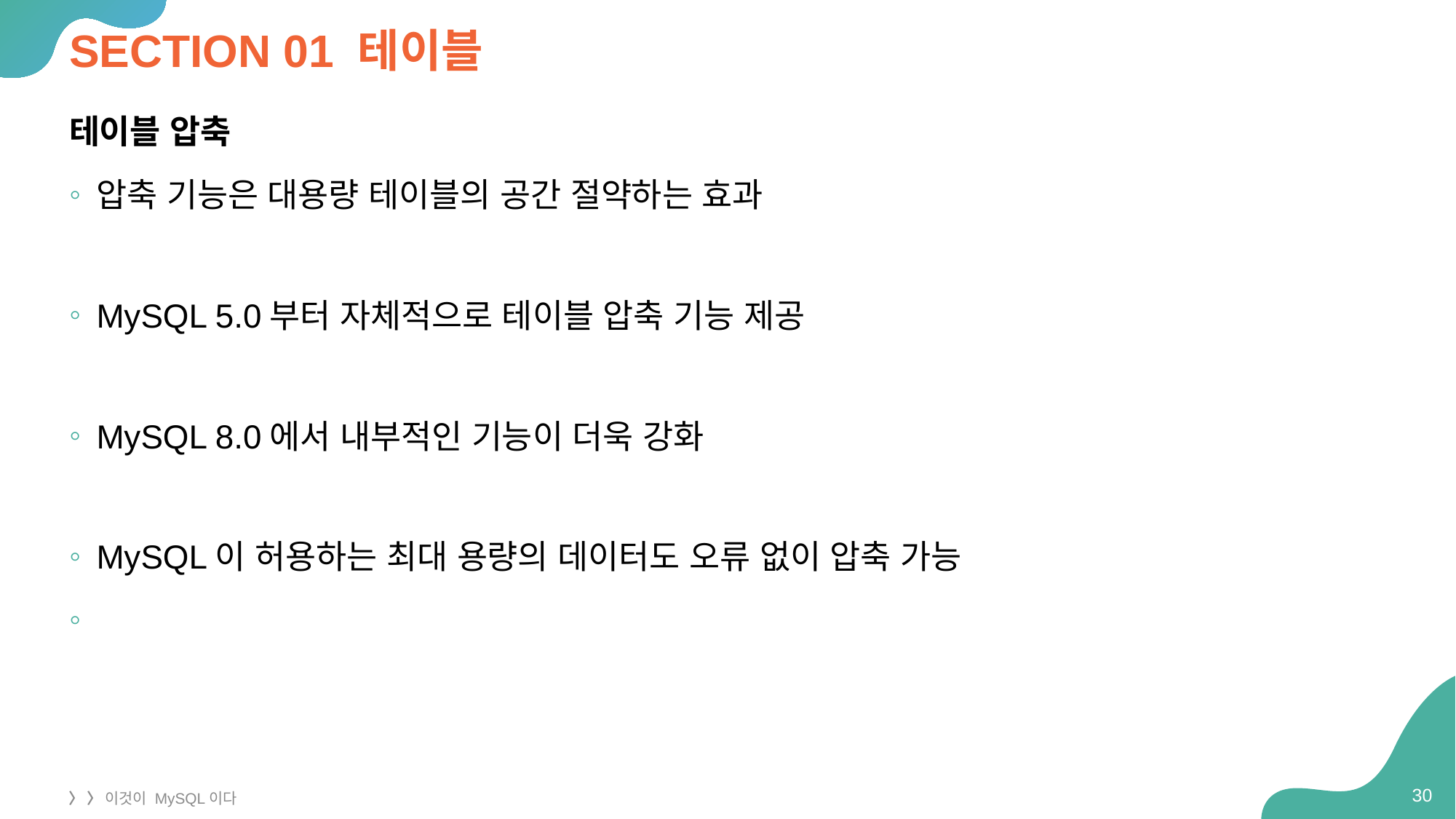

# SECTION 01 테이블
테이블 압축
압축 기능은 대용량 테이블의 공간 절약하는 효과

MySQL 5.0부터 자체적으로 테이블 압축 기능 제공

MySQL 8.0에서 내부적인 기능이 더욱 강화

MySQL이 허용하는 최대 용량의 데이터도 오류 없이 압축 가능

30
〉 〉 이것이 MySQL이다